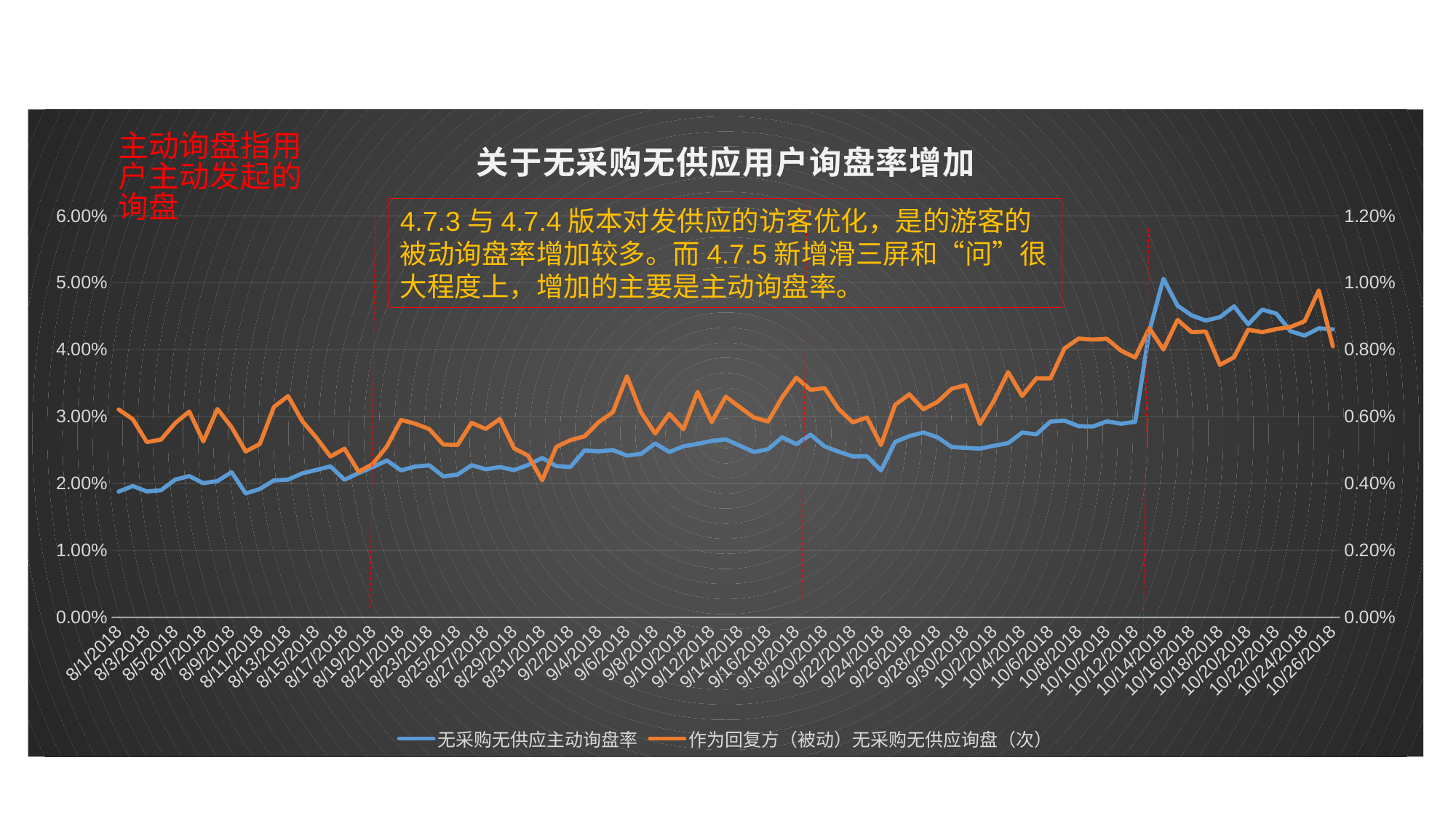

### Chart: 关于无采购无供应用户询盘率增加

| Category | 无采购无供应主动询盘率 | 作为回复方（被动）无采购无供应询盘（次） |
|---|---|---|
| 43313 | 0.01878493799835419 | 0.006214352600664 |
| 43314 | 0.019622796468483267 | 0.005924969935177309 |
| 43315 | 0.018821464960941923 | 0.005236046643269558 |
| 43316 | 0.018986189103050537 | 0.005311883442100471 |
| 43317 | 0.02056712075949763 | 0.005802586921500852 |
| 43318 | 0.021113445378151262 | 0.006152460984393758 |
| 43319 | 0.020054841658153664 | 0.0052556589063928166 |
| 43320 | 0.02036779251227196 | 0.00622756245878819 |
| 43321 | 0.02169522734697514 | 0.005687386771999644 |
| 43322 | 0.018515564771247044 | 0.004957864795172395 |
| 43323 | 0.019177582164567802 | 0.005180474245040643 |
| 43324 | 0.02046686580373935 | 0.006290202772114488 |
| 43325 | 0.02058236587959389 | 0.006613159313047152 |
| 43326 | 0.02151322810762231 | 0.005869797225186766 |
| 43327 | 0.022022532591247992 | 0.005370617621026418 |
| 43328 | 0.022566911786596804 | 0.00480812170651106 |
| 43329 | 0.020560891279293125 | 0.005040338071456012 |
| 43330 | 0.021559633027522937 | 0.004349889275545713 |
| 43331 | 0.02243447356730342 | 0.00458526369232722 |
| 43332 | 0.023446854302126435 | 0.005107685778808409 |
| 43333 | 0.021963092946903656 | 0.0059011660817389336 |
| 43334 | 0.022529395924961854 | 0.005789426442868683 |
| 43335 | 0.02271934480928187 | 0.005626753620990369 |
| 43336 | 0.021061936968540397 | 0.005163752701147812 |
| 43337 | 0.02132929487360942 | 0.005151866844056953 |
| 43338 | 0.02273561811505508 | 0.005813953488372093 |
| 43339 | 0.022124413145539906 | 0.005633802816901409 |
| 43340 | 0.022455712757103792 | 0.005929734871002259 |
| 43341 | 0.02200747878999075 | 0.0050528742410636505 |
| 43342 | 0.022770718542674012 | 0.004835263690543124 |
| 43343 | 0.023819914687539596 | 0.00409668745512649 |
| 43344 | 0.022599118942731276 | 0.0050954478707782675 |
| 43345 | 0.022469092089345253 | 0.005296391372340739 |
| 43346 | 0.024941797740048833 | 0.005408551473510874 |
| 43347 | 0.024799244213509684 | 0.00583511628553169 |
| 43348 | 0.024990807196262954 | 0.006128535824696637 |
| 43349 | 0.024175854694920434 | 0.007206931985447274 |
| 43350 | 0.024428827416284018 | 0.0061317056781274495 |
| 43351 | 0.02598958704799943 | 0.0054917623564653024 |
| 43352 | 0.024712329576507777 | 0.006085761975804665 |
| 43353 | 0.025555353622904755 | 0.005619941004599405 |
| 43354 | 0.025916570136630707 | 0.006740820342483915 |
| 43355 | 0.026365449937995365 | 0.005836523426969322 |
| 43356 | 0.026584923296860394 | 0.006598119535932259 |
| 43357 | 0.025658329660643454 | 0.00628029969149405 |
| 43358 | 0.02469444485299525 | 0.005971378564810048 |
| 43359 | 0.025135534746180386 | 0.005854503636662335 |
| 43360 | 0.02691410804508356 | 0.006579312642274166 |
| 43361 | 0.025868440502586843 | 0.007165495383767397 |
| 43362 | 0.02728994490358127 | 0.006800964187327824 |
| 43363 | 0.025544267053701015 | 0.006853032119644097 |
| 43364 | 0.02475527108433735 | 0.006225796041308089 |
| 43365 | 0.024046046864956466 | 0.005828902004324198 |
| 43366 | 0.024078572182912664 | 0.005974382571700135 |
| 43367 | 0.021956791732470598 | 0.0051518729204679614 |
| 43368 | 0.026213087896426335 | 0.0063534770968472366 |
| 43369 | 0.027078044652737096 | 0.0066653648375968235 |
| 43370 | 0.027631033422048656 | 0.006218988645330409 |
| 43371 | 0.026901581888794164 | 0.00644122383252818 |
| 43372 | 0.025454694189185504 | 0.006830638344285987 |
| 43373 | 0.025323732735451788 | 0.006941749665847454 |
| 43374 | 0.025203161880019642 | 0.00578199502590017 |
| 43375 | 0.025636204086749406 | 0.006471731227278426 |
| 43376 | 0.026030469414585106 | 0.0073312195499188 |
| 43377 | 0.02762033150525445 | 0.0066178498115751095 |
| 43378 | 0.02734287212525283 | 0.0071466027417784106 |
| 43379 | 0.029266142657753617 | 0.007140233600235069 |
| 43380 | 0.0294087493958611 | 0.008040539550960032 |
| 43381 | 0.02856512485075014 | 0.008332035508487774 |
| 43382 | 0.028516546558547875 | 0.008302285706919 |
| 43383 | 0.029291489616773008 | 0.008325230109360223 |
| 43384 | 0.0289382542345365 | 0.007968504789220196 |
| 43385 | 0.029230604429447523 | 0.007766262285423529 |
| 43386 | 0.04276781658338455 | 0.008644416535285786 |
| 43387 | 0.05059608770713538 | 0.008006742520016857 |
| 43388 | 0.04657530757278586 | 0.008889681346952292 |
| 43389 | 0.04512404311426304 | 0.008525563890524591 |
| 43390 | 0.04435209768235279 | 0.00854207549347801 |
| 43391 | 0.04485947084134395 | 0.007546330809170688 |
| 43392 | 0.04647883745744627 | 0.0077739952238199276 |
| 43393 | 0.04378638646133192 | 0.008597209134211987 |
| 43394 | 0.04598591831554196 | 0.008523827973653622 |
| 43395 | 0.045388521272765645 | 0.008615873567642056 |
| 43396 | 0.04276960633221961 | 0.008679677964220986 |
| 43397 | 0.04210892207614862 | 0.008851315283105532 |
| 43398 | 0.04319061896842642 | 0.009771907889146506 |
| 43399 | 0.04303457201881673 | 0.008101650197874406 |
4.7.3与4.7.4版本对发供应的访客优化，是的游客的被动询盘率增加较多。而4.7.5新增滑三屏和“问”很大程度上，增加的主要是主动询盘率。